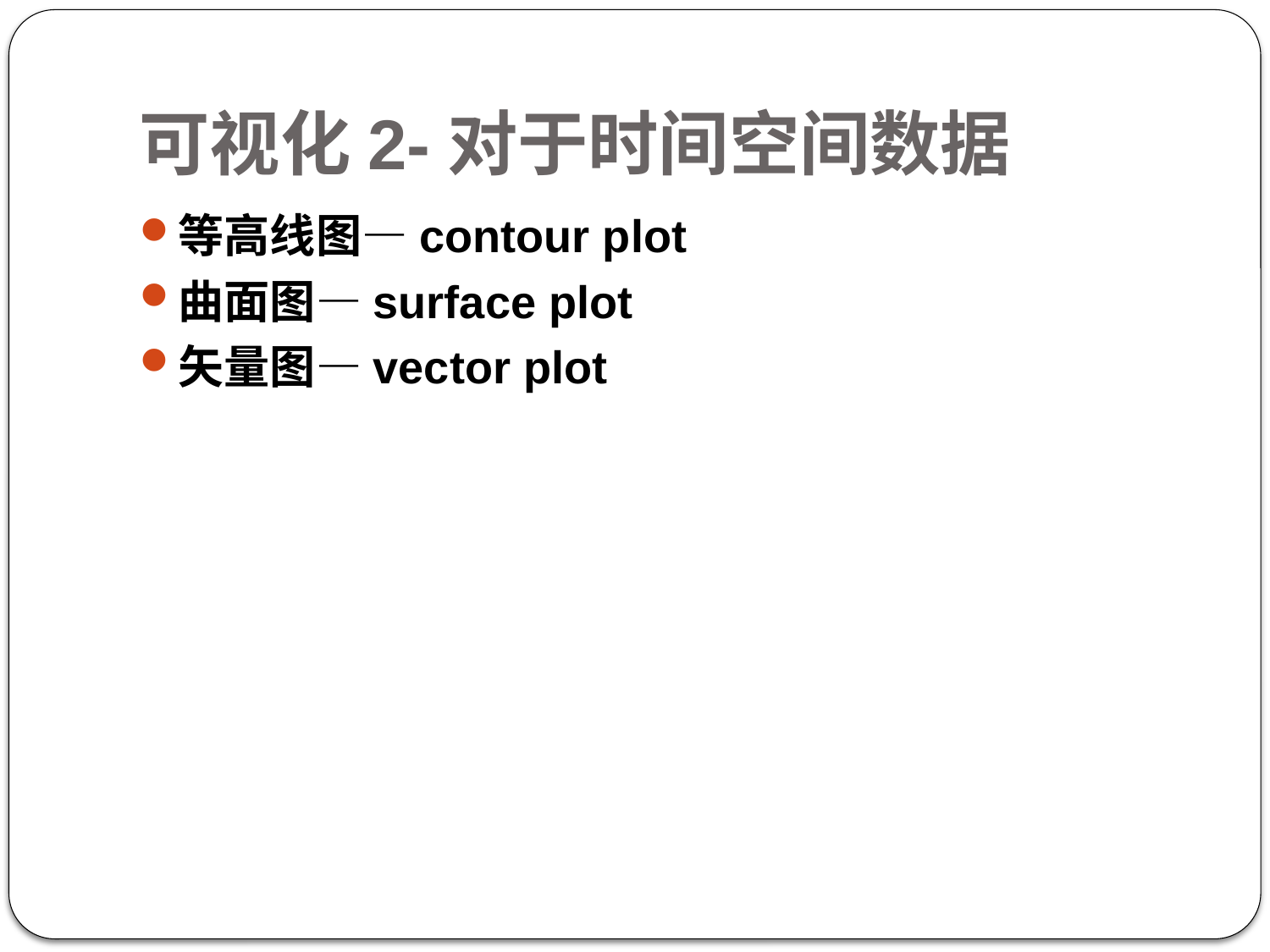

# 可视化2-对于时间空间数据
等高线图—contour plot
曲面图—surface plot
矢量图—vector plot